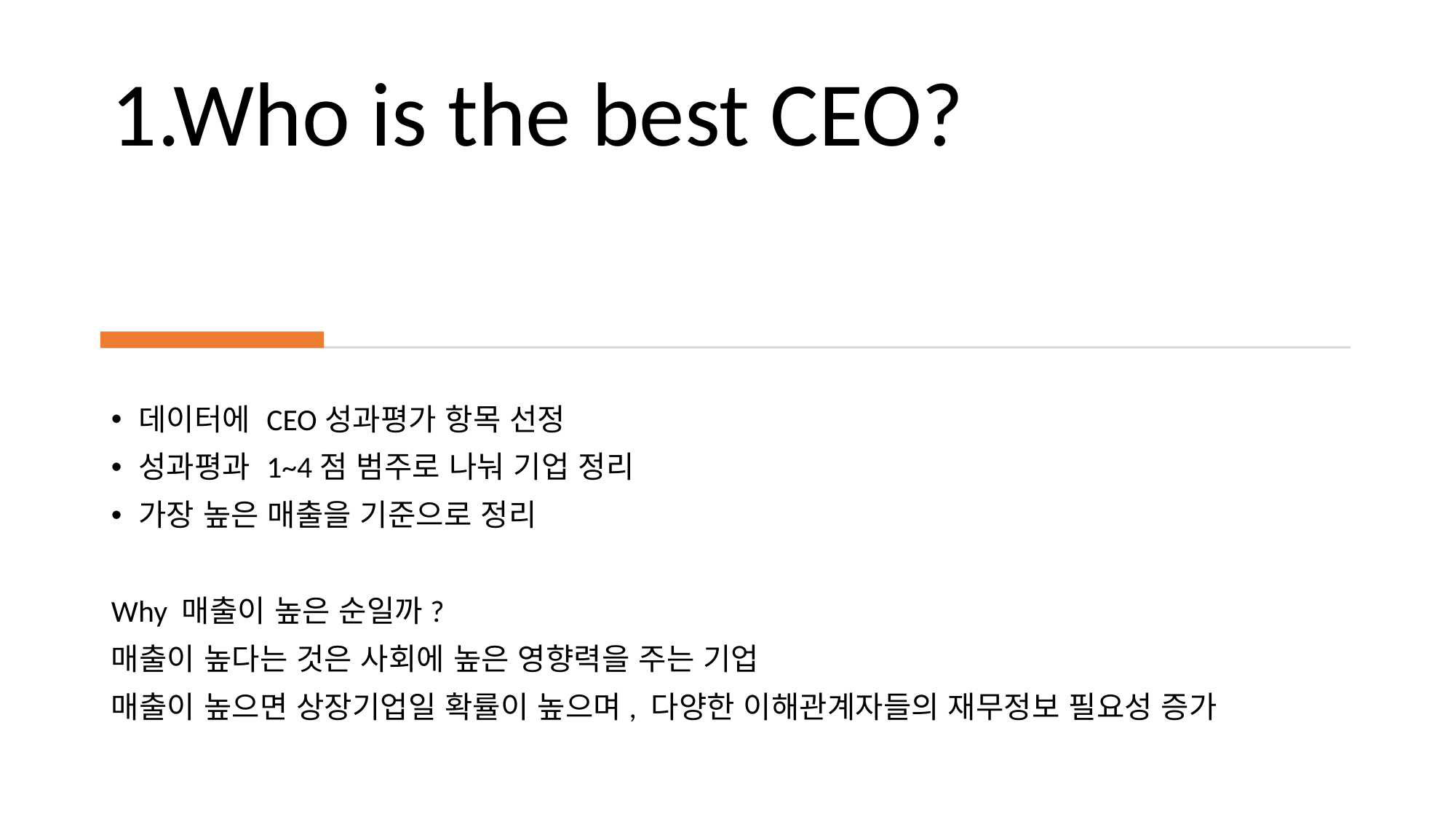

# 1.Who is the best CEO?

데이터에 CEO성과평가 항목 선정
성과평과 1~4점 범주로 나눠 기업 정리
가장 높은 매출을 기준으로 정리

Why 매출이 높은 순일까?
매출이 높다는 것은 사회에 높은 영향력을 주는 기업
매출이 높으면 상장기업일 확률이 높으며, 다양한 이해관계자들의 재무정보 필요성 증가